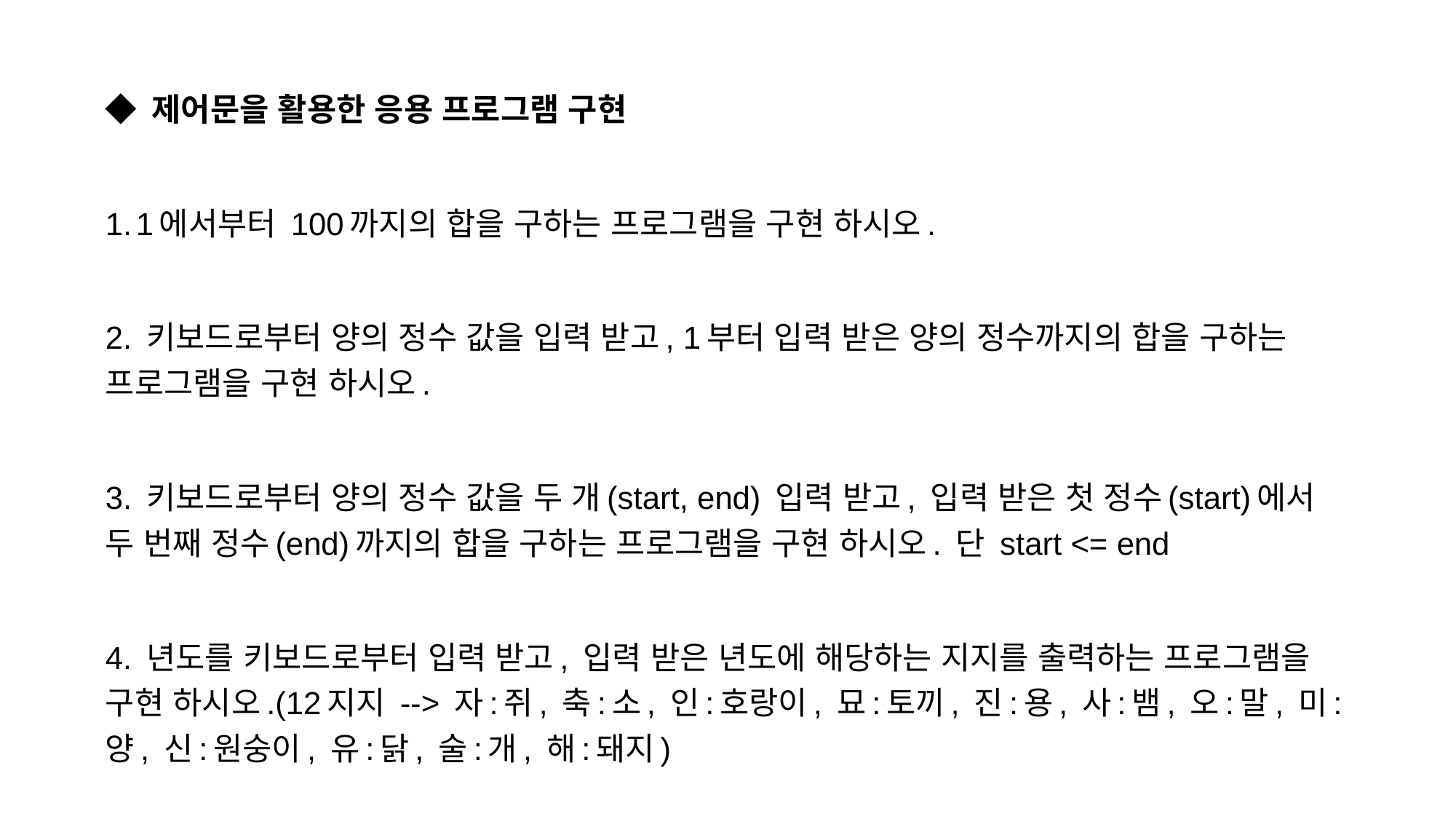

◆ 제어문을 활용한 응용 프로그램 구현

1에서부터 100까지의 합을 구하는 프로그램을 구현 하시오.

2. 키보드로부터 양의 정수 값을 입력 받고, 1부터 입력 받은 양의 정수까지의 합을 구하는 프로그램을 구현 하시오.

3. 키보드로부터 양의 정수 값을 두 개(start, end) 입력 받고, 입력 받은 첫 정수(start)에서 두 번째 정수(end)까지의 합을 구하는 프로그램을 구현 하시오. 단 start <= end

4. 년도를 키보드로부터 입력 받고, 입력 받은 년도에 해당하는 지지를 출력하는 프로그램을 구현 하시오.(12지지 --> 자:쥐, 축:소, 인:호랑이, 묘:토끼, 진:용, 사:뱀, 오:말, 미:양, 신:원숭이, 유:닭, 술:개, 해:돼지)